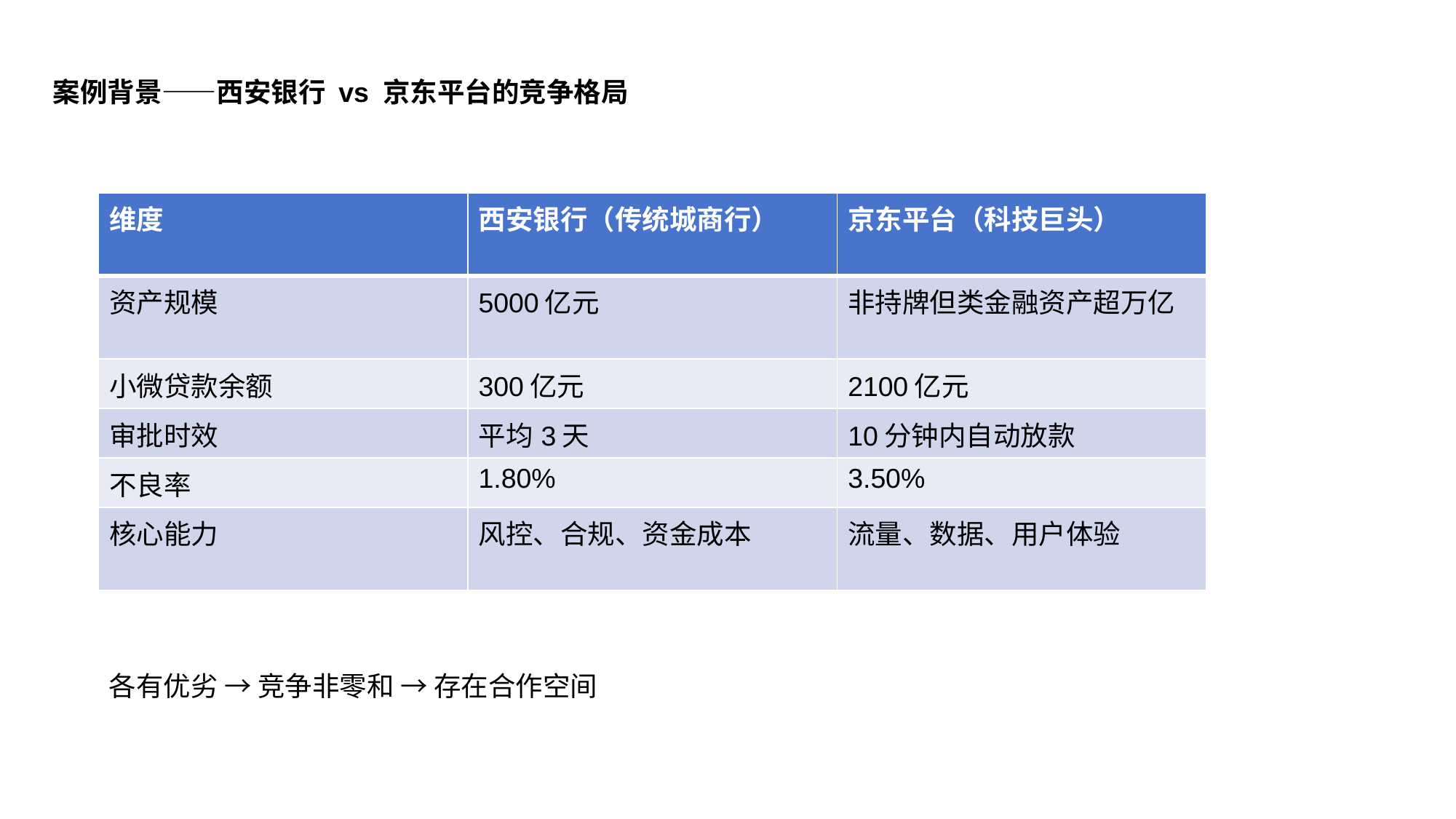

案例背景——西安银行 vs 京东平台的竞争格局
| 维度 | 西安银行（传统城商行） | 京东平台（科技巨头） |
| --- | --- | --- |
| 资产规模 | 5000亿元 | 非持牌但类金融资产超万亿 |
| 小微贷款余额 | 300亿元 | 2100亿元 |
| 审批时效 | 平均3天 | 10分钟内自动放款 |
| 不良率 | 1.80% | 3.50% |
| 核心能力 | 风控、合规、资金成本 | 流量、数据、用户体验 |
各有优劣 → 竞争非零和 → 存在合作空间